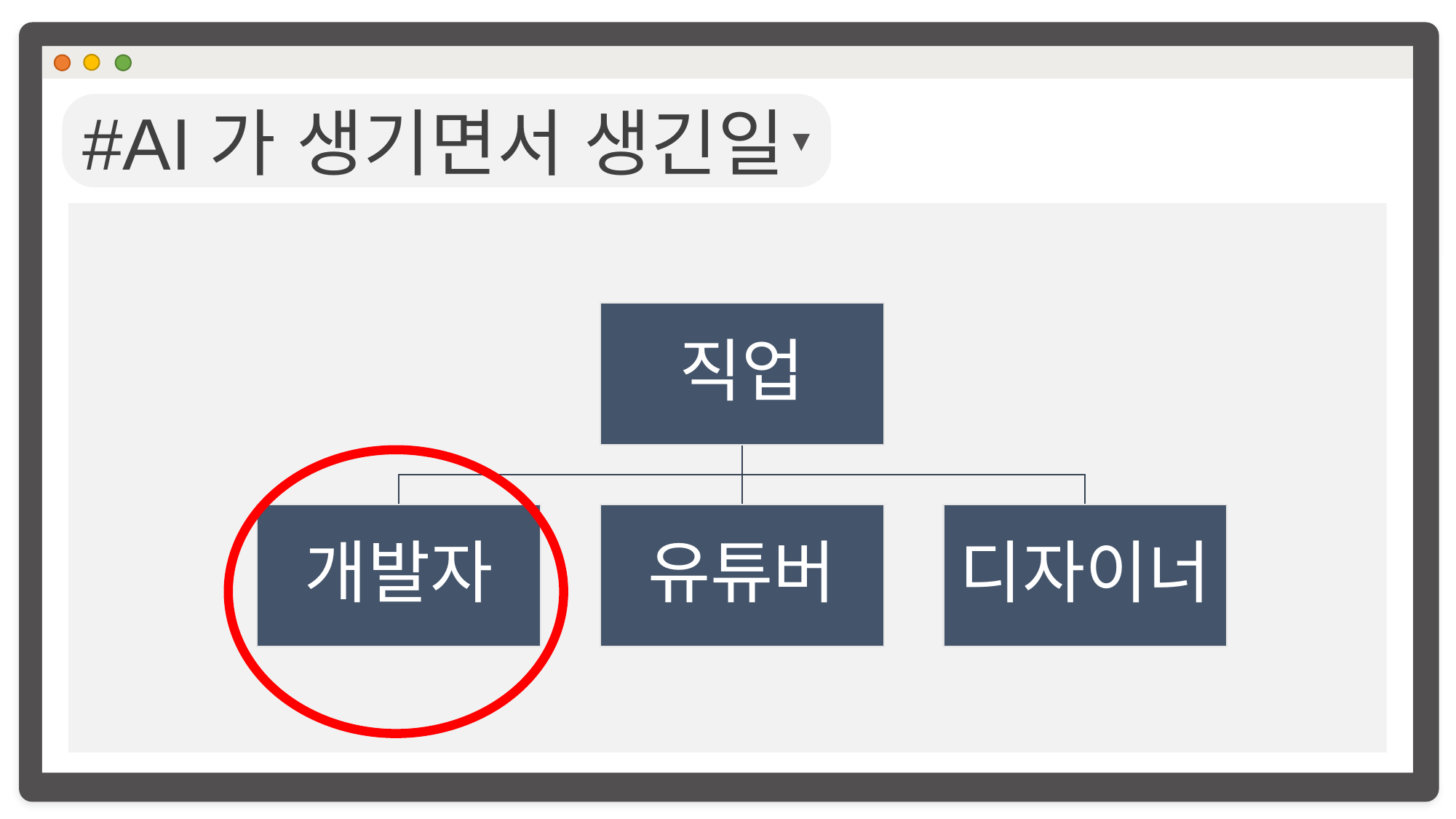

#AI가 생기면서 생긴일

직업
개발자
유튜버
디자이너